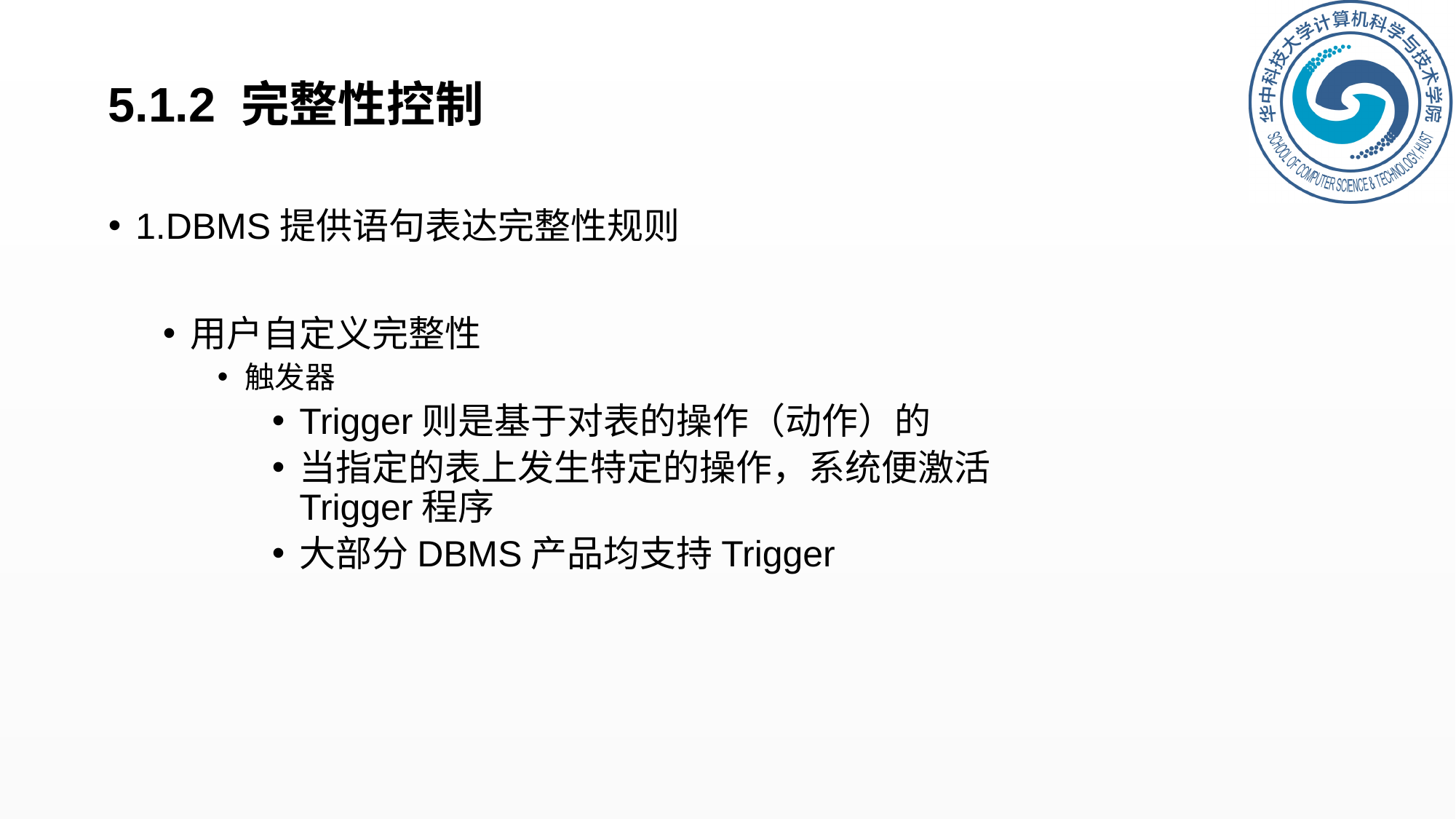

# 5.1.2 完整性控制
1.DBMS提供语句表达完整性规则

用户自定义完整性
触发器
Trigger则是基于对表的操作（动作）的
当指定的表上发生特定的操作，系统便激活Trigger程序
大部分DBMS产品均支持Trigger